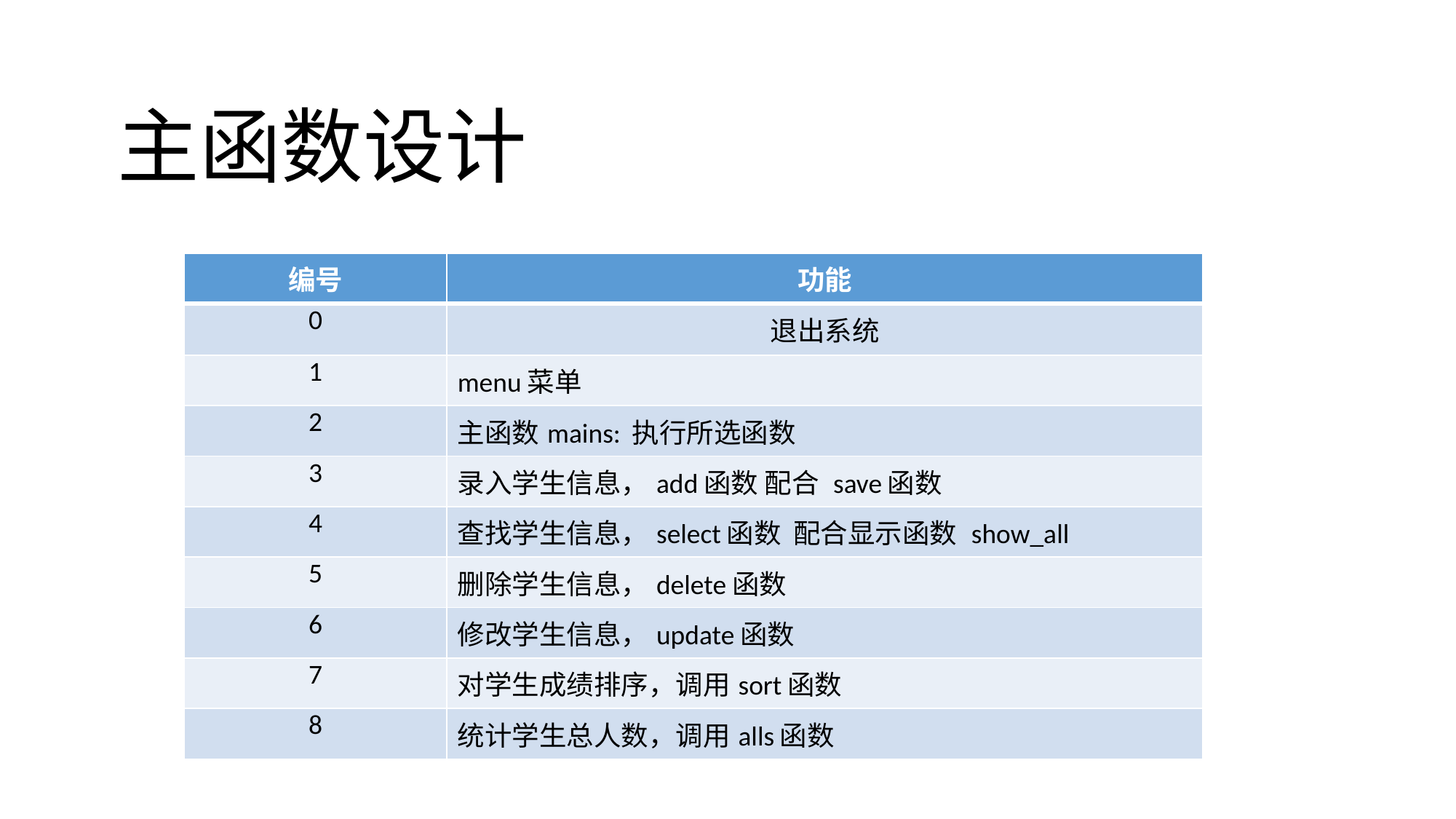

# 主函数设计
| 编号 | 功能 |
| --- | --- |
| 0 | 退出系统 |
| 1 | menu菜单 |
| 2 | 主函数mains: 执行所选函数 |
| 3 | 录入学生信息，add函数 配合 save函数 |
| 4 | 查找学生信息，select函数 配合显示函数 show\_all |
| 5 | 删除学生信息，delete函数 |
| 6 | 修改学生信息，update函数 |
| 7 | 对学生成绩排序，调用sort函数 |
| 8 | 统计学生总人数，调用alls函数 |